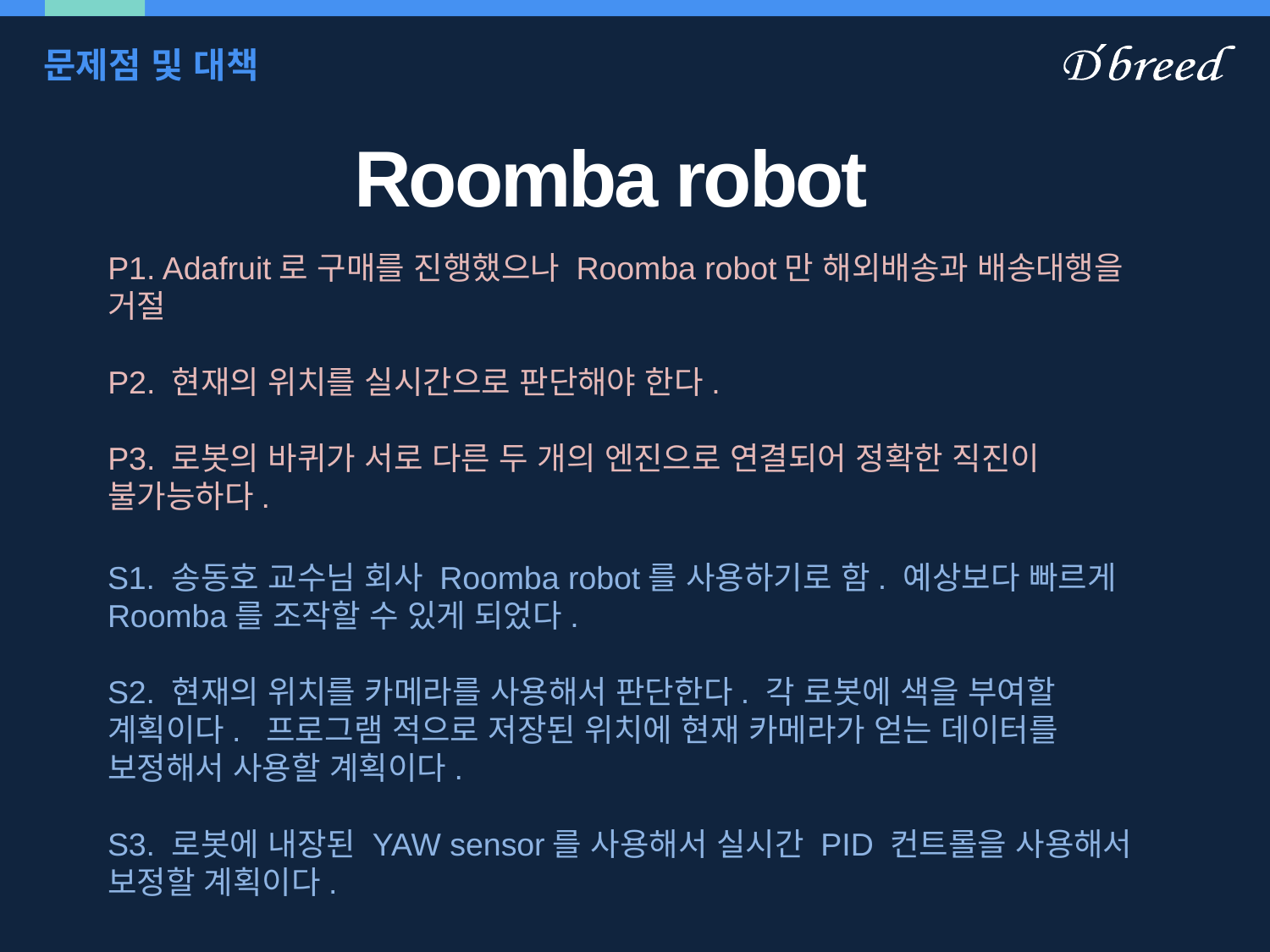

# 문제점 및 대책
Roomba robot
P1. Adafruit로 구매를 진행했으나 Roomba robot만 해외배송과 배송대행을 거절

P2. 현재의 위치를 실시간으로 판단해야 한다.
P3. 로봇의 바퀴가 서로 다른 두 개의 엔진으로 연결되어 정확한 직진이 불가능하다.
S1. 송동호 교수님 회사 Roomba robot를 사용하기로 함. 예상보다 빠르게 Roomba를 조작할 수 있게 되었다.

S2. 현재의 위치를 카메라를 사용해서 판단한다. 각 로봇에 색을 부여할 계획이다.  프로그램 적으로 저장된 위치에 현재 카메라가 얻는 데이터를 보정해서 사용할 계획이다.
S3. 로봇에 내장된 YAW sensor를 사용해서 실시간 PID 컨트롤을 사용해서 보정할 계획이다.